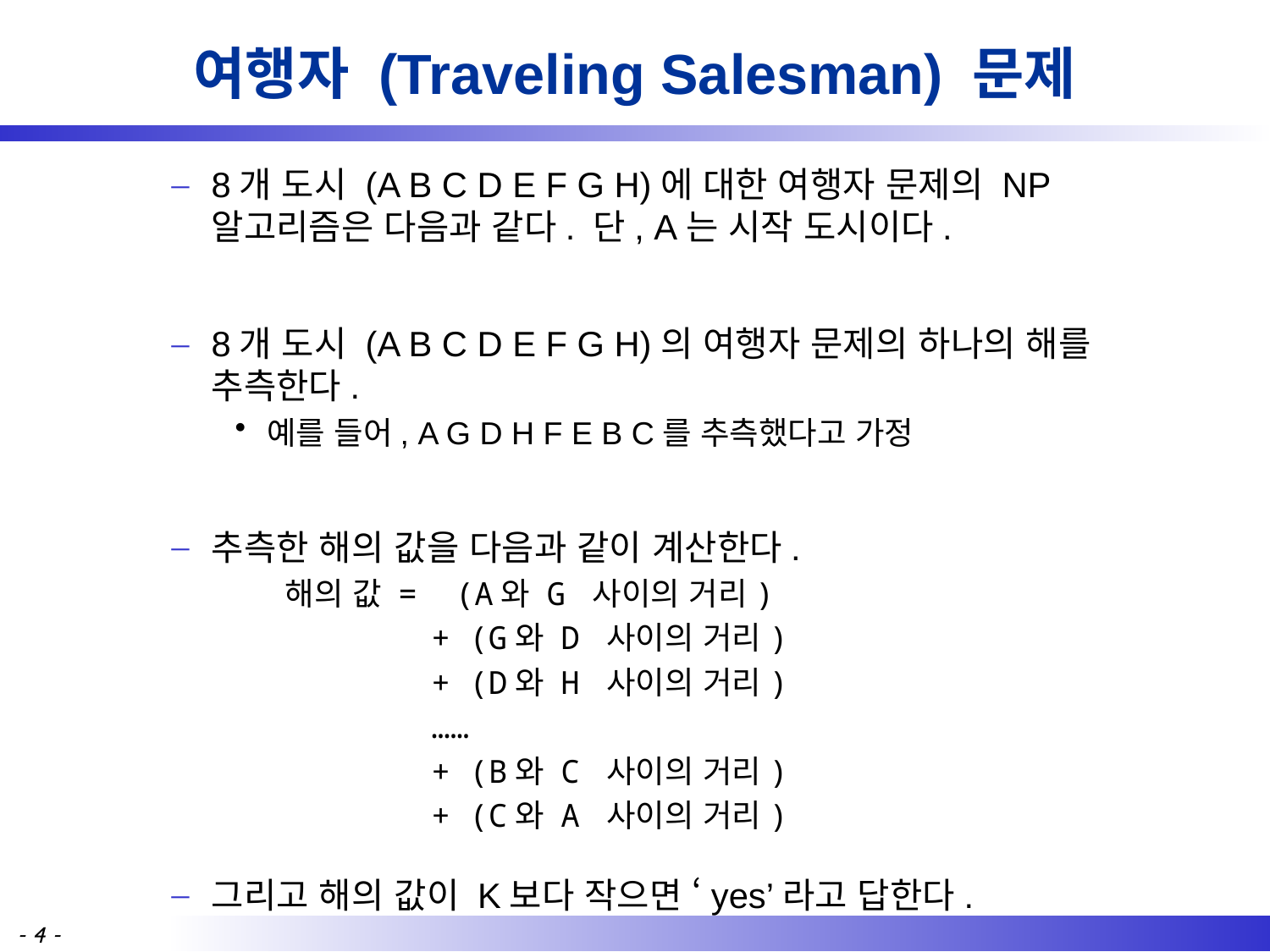

# 여행자 (Traveling Salesman) 문제
8개 도시 (A B C D E F G H)에 대한 여행자 문제의 NP 알고리즘은 다음과 같다. 단, A는 시작 도시이다.

8개 도시 (A B C D E F G H)의 여행자 문제의 하나의 해를 추측한다.
예를 들어, A G D H F E B C를 추측했다고 가정

추측한 해의 값을 다음과 같이 계산한다.
	해의 값 =  (A와 G 사이의 거리)
		 + (G와 D 사이의 거리)
		 + (D와 H 사이의 거리)
		 ……
		 + (B와 C 사이의 거리)
		 + (C와 A 사이의 거리)
그리고 해의 값이 K보다 작으면 ‘yes’라고 답한다.
- 4 -